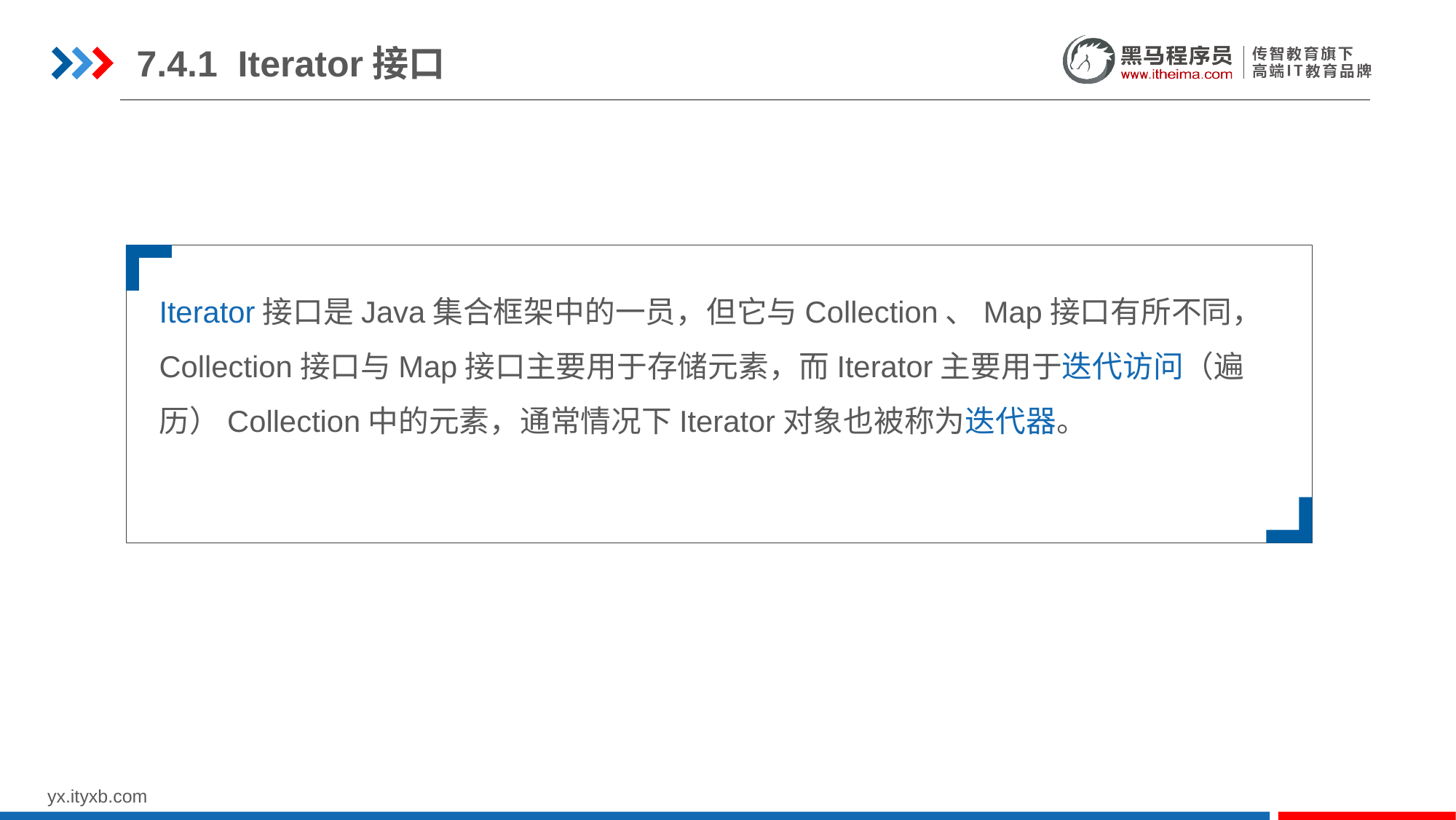

7.4.1  Iterator接口

Iterator接口是Java集合框架中的一员，但它与Collection、Map接口有所不同，Collection接口与Map接口主要用于存储元素，而Iterator主要用于迭代访问（遍历）Collection中的元素，通常情况下Iterator对象也被称为迭代器。